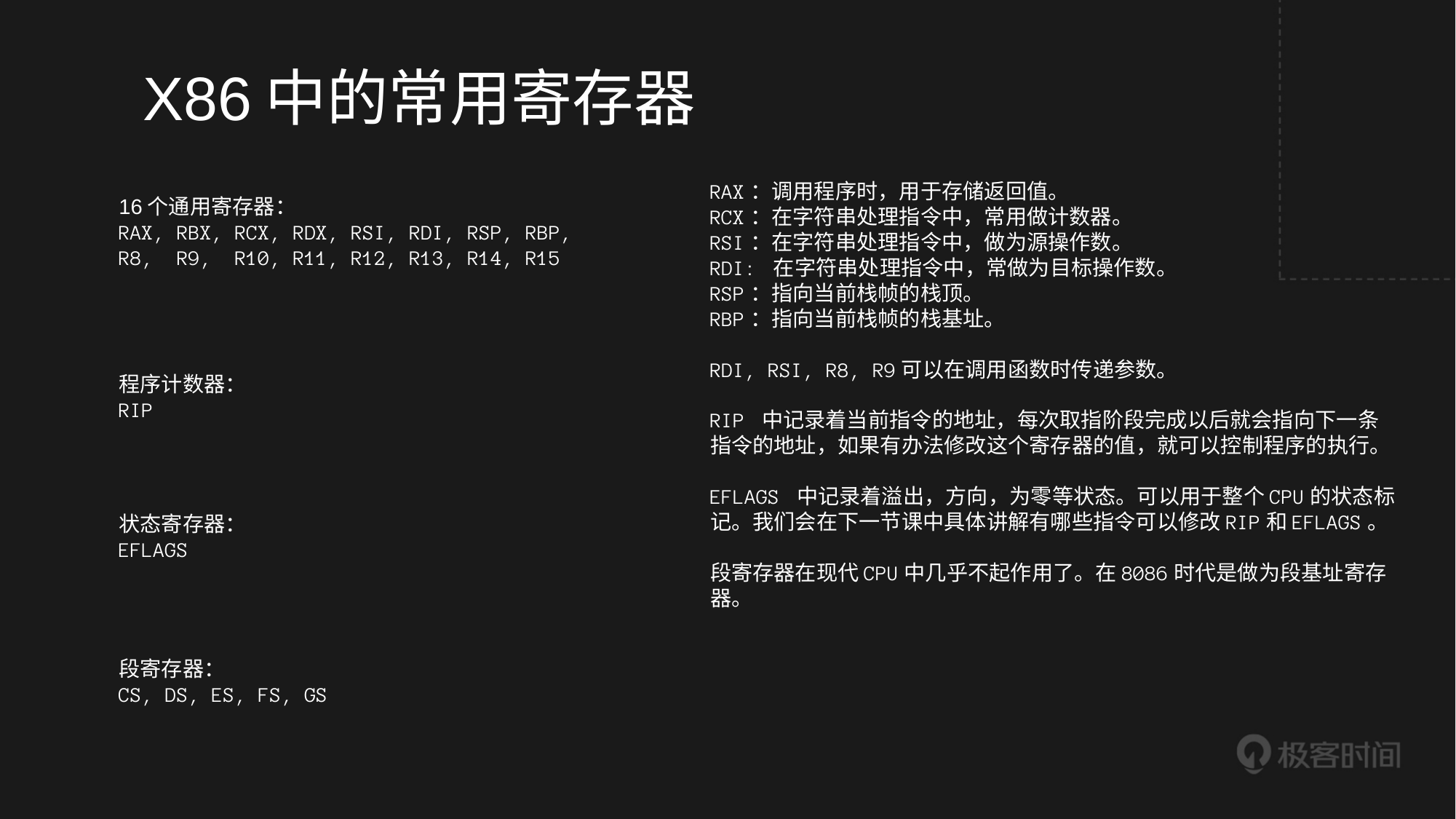

# X86中的常用寄存器
16个通用寄存器：
RAX, RBX, RCX, RDX, RSI, RDI, RSP, RBP,
R8,  R9,  R10, R11, R12, R13, R14, R15
RAX：调用程序时，用于存储返回值。
RCX：在字符串处理指令中，常用做计数器。
RSI：在字符串处理指令中，做为源操作数。
RDI: 在字符串处理指令中，常做为目标操作数。
RSP：指向当前栈帧的栈顶。
RBP：指向当前栈帧的栈基址。

RDI, RSI, R8, R9可以在调用函数时传递参数。

RIP 中记录着当前指令的地址，每次取指阶段完成以后就会指向下一条
指令的地址，如果有办法修改这个寄存器的值，就可以控制程序的执行。

EFLAGS 中记录着溢出，方向，为零等状态。可以用于整个CPU的状态标
记。我们会在下一节课中具体讲解有哪些指令可以修改RIP和EFLAGS。

段寄存器在现代CPU中几乎不起作用了。在8086时代是做为段基址寄存
器。
程序计数器：
RIP
状态寄存器：
EFLAGS
段寄存器：
CS, DS, ES, FS, GS